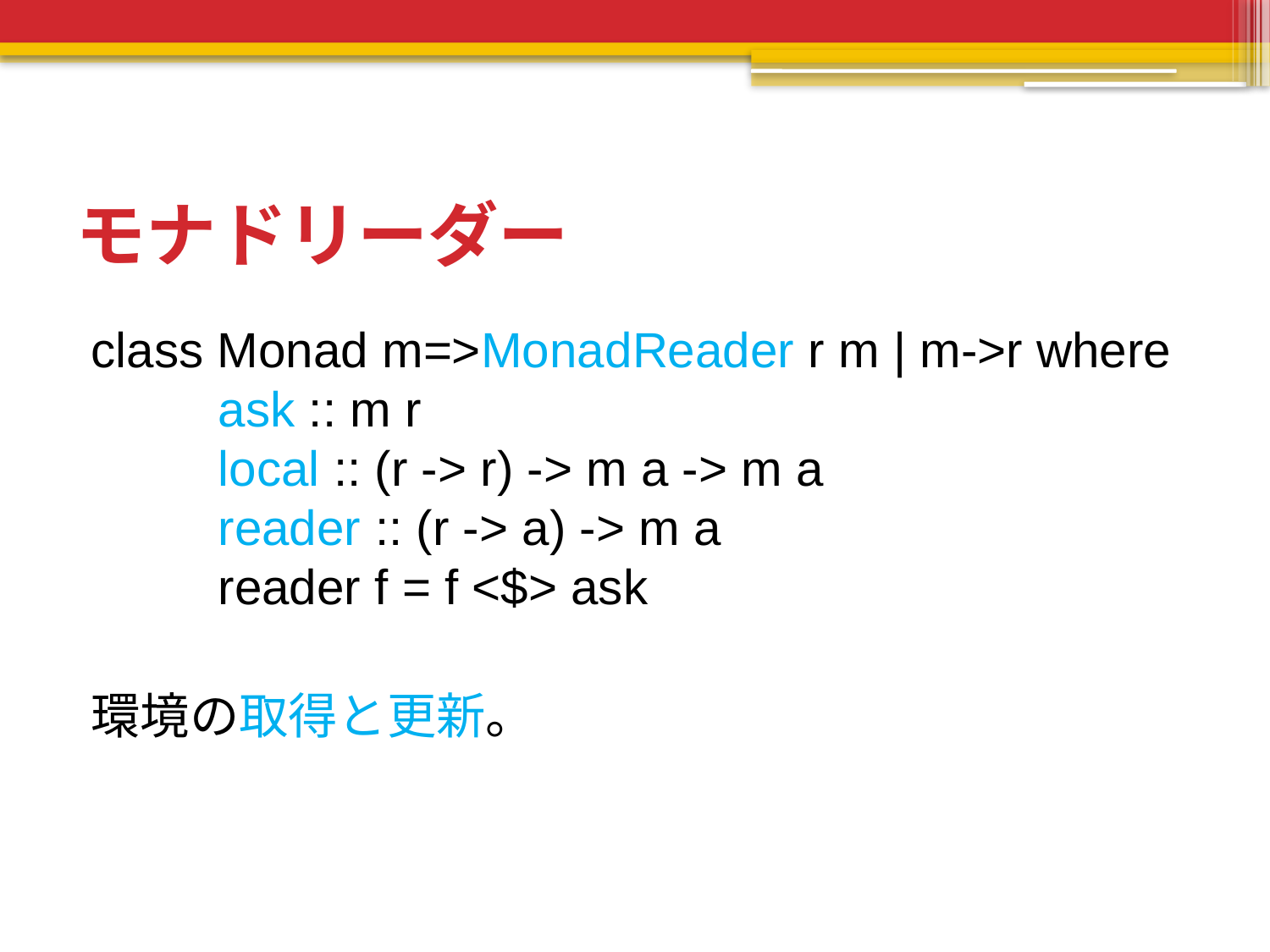

# モナドリーダー
class Monad m=>MonadReader r m | m->r where
	ask :: m r
	local :: (r -> r) -> m a -> m a
	reader :: (r -> a) -> m a
	reader f = f <$> ask

環境の取得と更新。